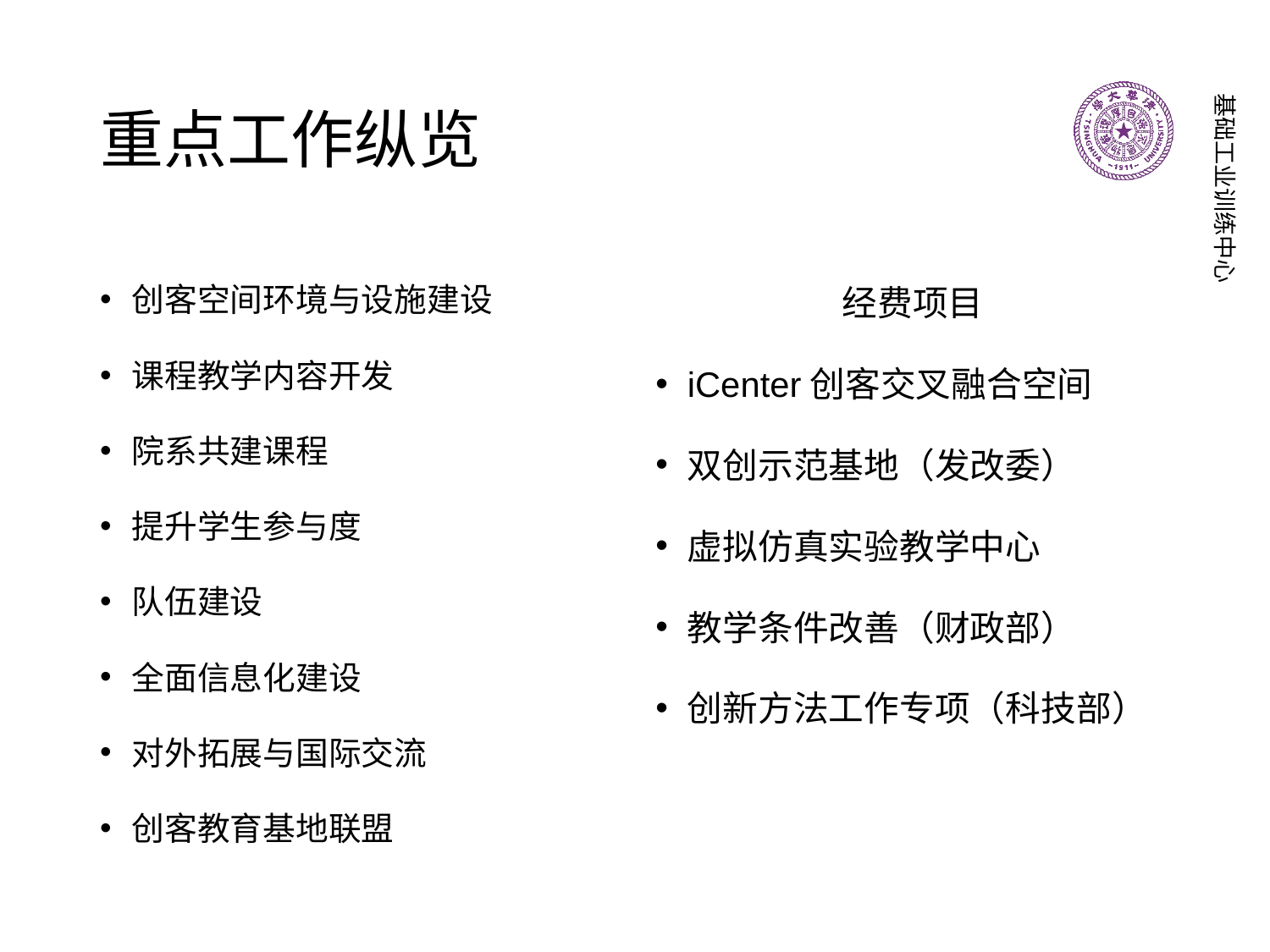

# 重点工作纵览
创客空间环境与设施建设
课程教学内容开发
院系共建课程
提升学生参与度
队伍建设
全面信息化建设
对外拓展与国际交流
创客教育基地联盟
经费项目
iCenter创客交叉融合空间
双创示范基地（发改委）
虚拟仿真实验教学中心
教学条件改善（财政部）
创新方法工作专项（科技部）